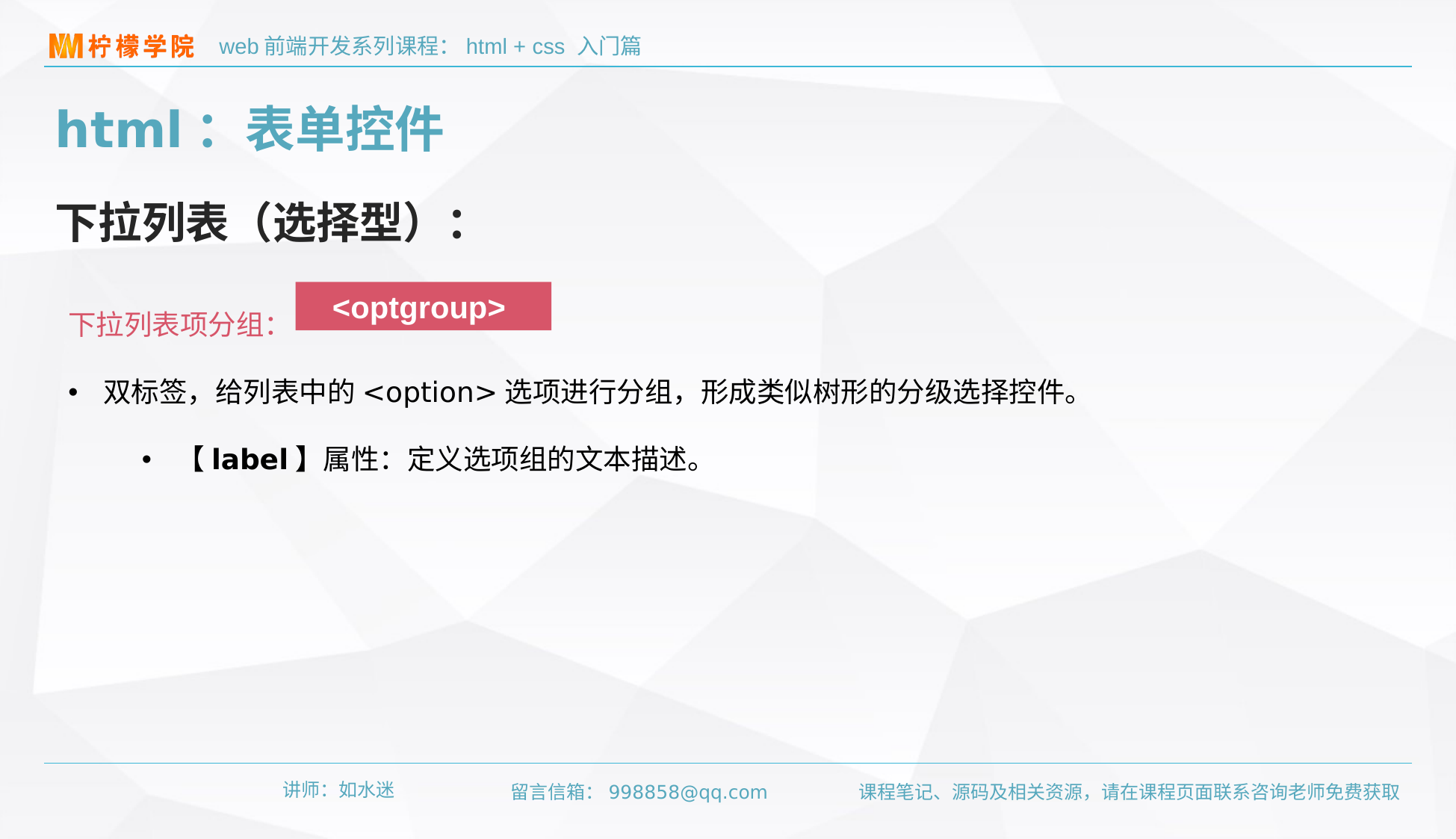

html：表单控件
下拉列表（选择型）：
下拉列表项分组：
双标签，给列表中的<option>选项进行分组，形成类似树形的分级选择控件。
【label】属性：定义选项组的文本描述。
<optgroup>